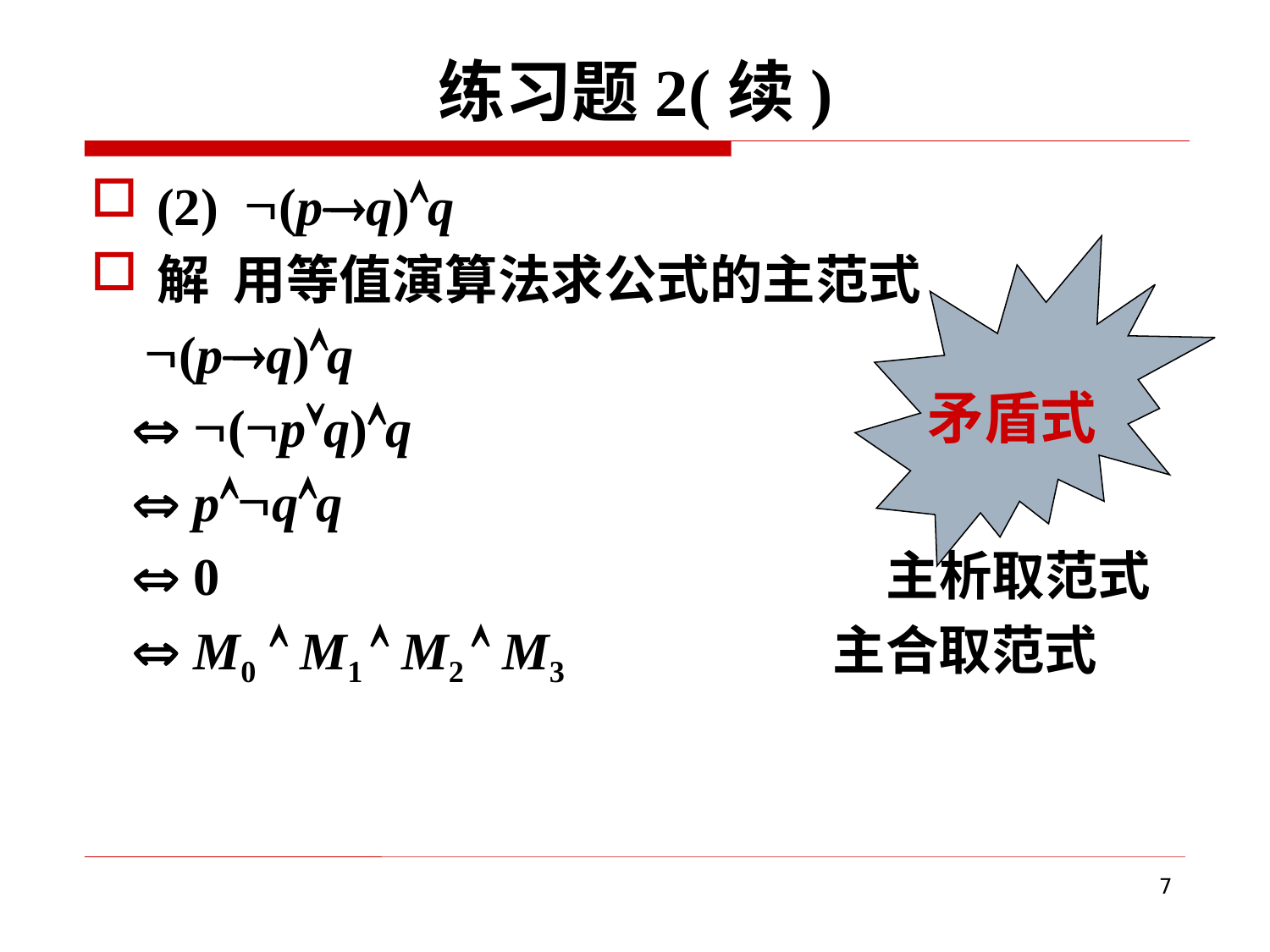

# 练习题2(续)
(2)  ¬(p→q)∧q
解  用等值演算法求公式的主范式
    ¬(p→q)∧q
   ⇔ ¬(¬p∨q)∧q
   ⇔ p∧¬q∧q
   ⇔ 0                                                 主析取范式
   ⇔ M0 ∧ M1 ∧ M2 ∧ M3                    主合取范式

矛盾式
7